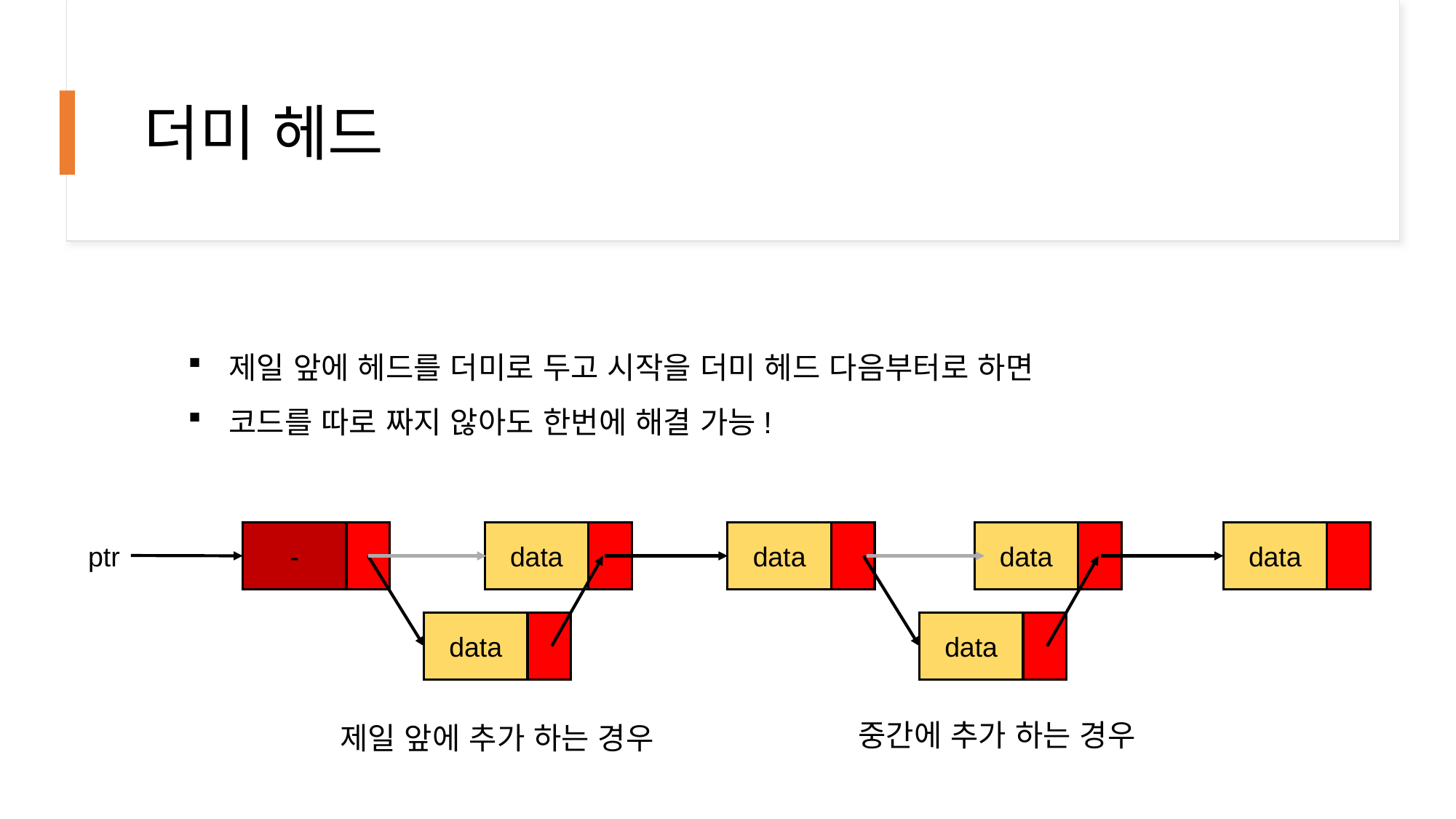

# 더미 헤드

제일 앞에 헤드를 더미로 두고 시작을 더미 헤드 다음부터로 하면
코드를 따로 짜지 않아도 한번에 해결 가능!
-

data

data

data

data

ptr
data

data

중간에 추가 하는 경우
제일 앞에 추가 하는 경우